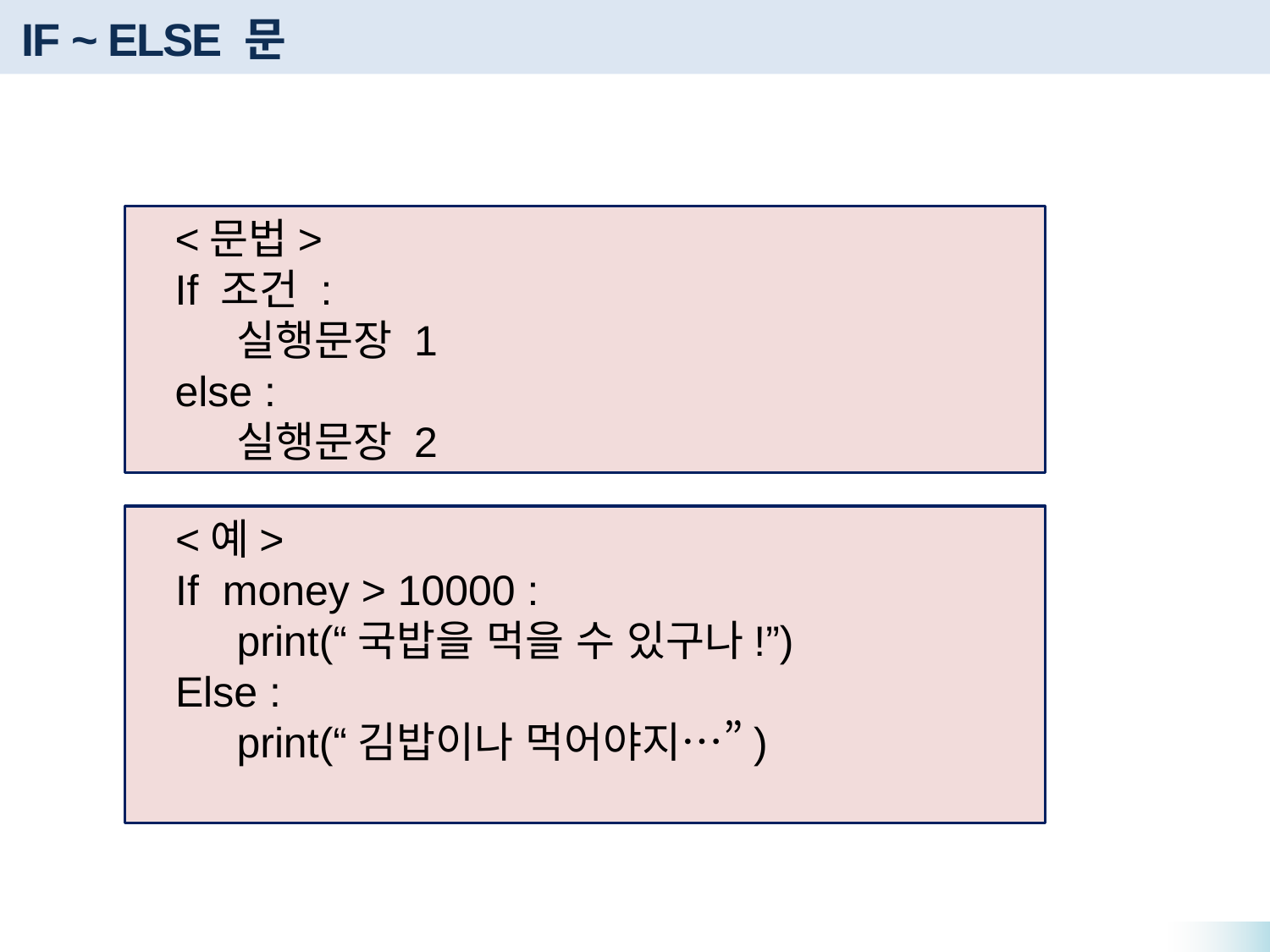

# IF ~ ELSE 문
<문법>
If 조건 :
	실행문장 1
else :
	실행문장 2
<예>
If  money > 10000 :
	print(“국밥을 먹을 수 있구나!”)
Else :
	print(“김밥이나 먹어야지…”)